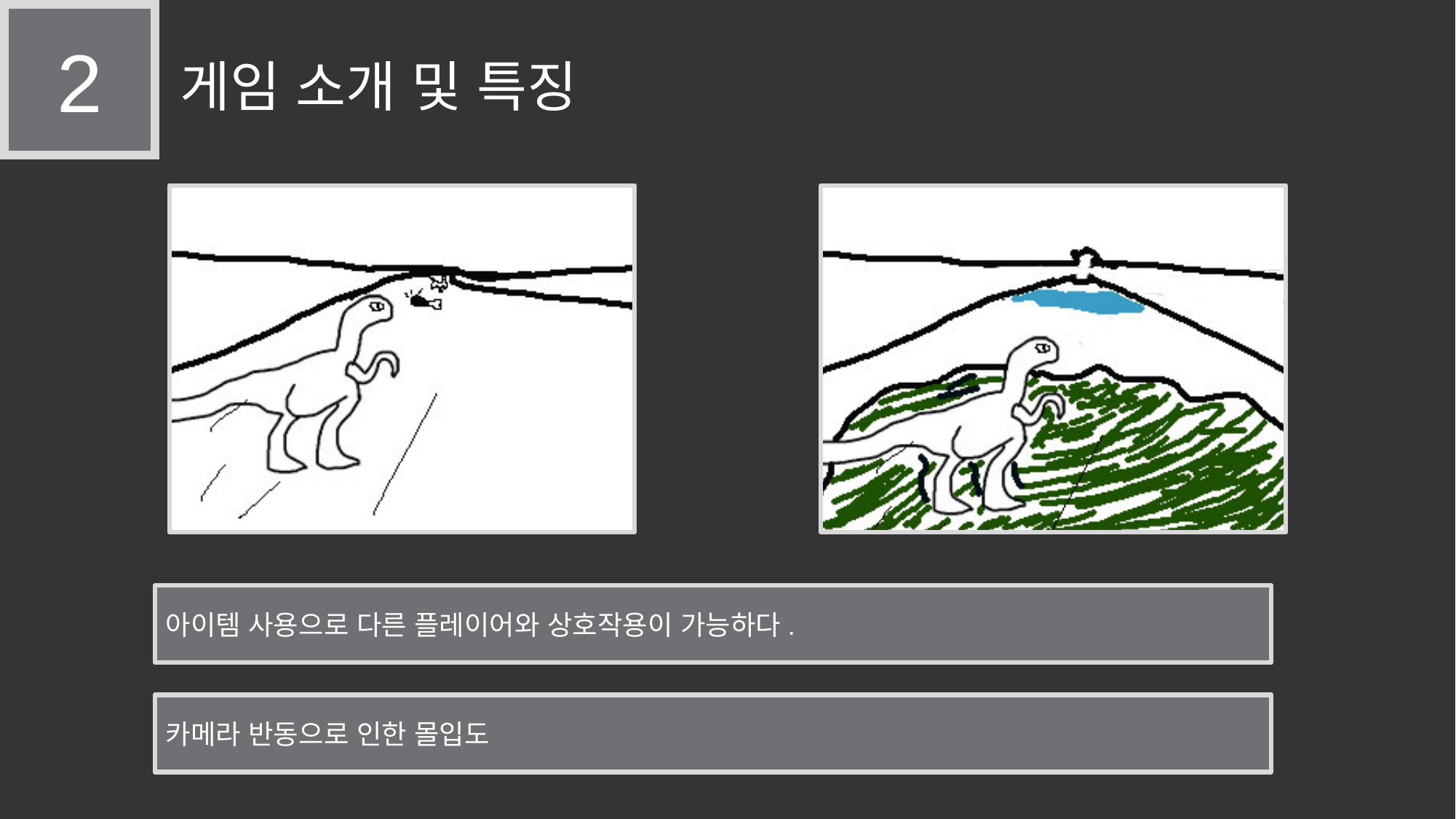

2
게임 소개 및 특징

아이템 사용으로 다른 플레이어와 상호작용이 가능하다.
카메라 반동으로 인한 몰입도